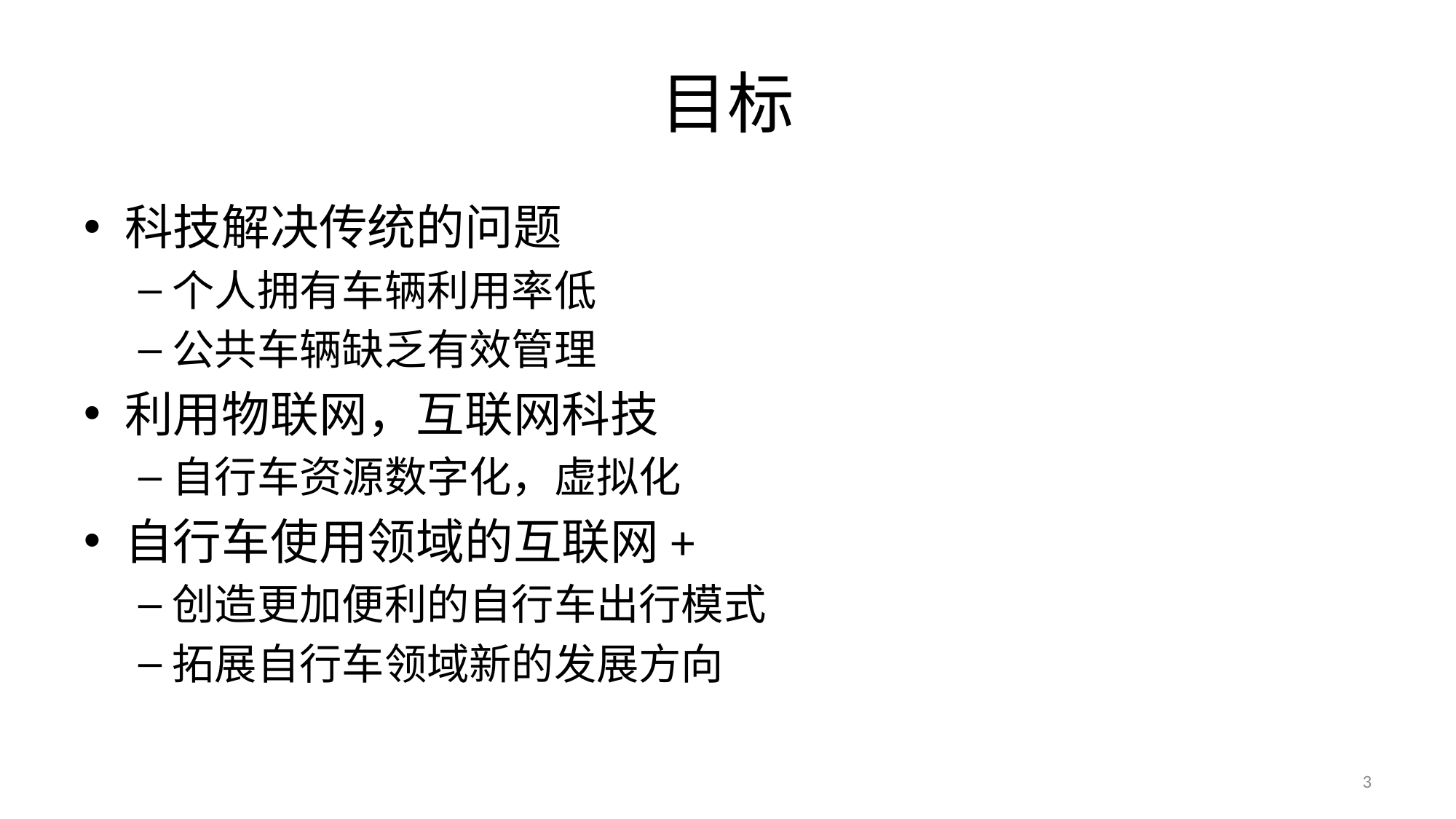

# 目标
科技解决传统的问题
个人拥有车辆利用率低
公共车辆缺乏有效管理
利用物联网，互联网科技
自行车资源数字化，虚拟化
自行车使用领域的互联网+
创造更加便利的自行车出行模式
拓展自行车领域新的发展方向

3